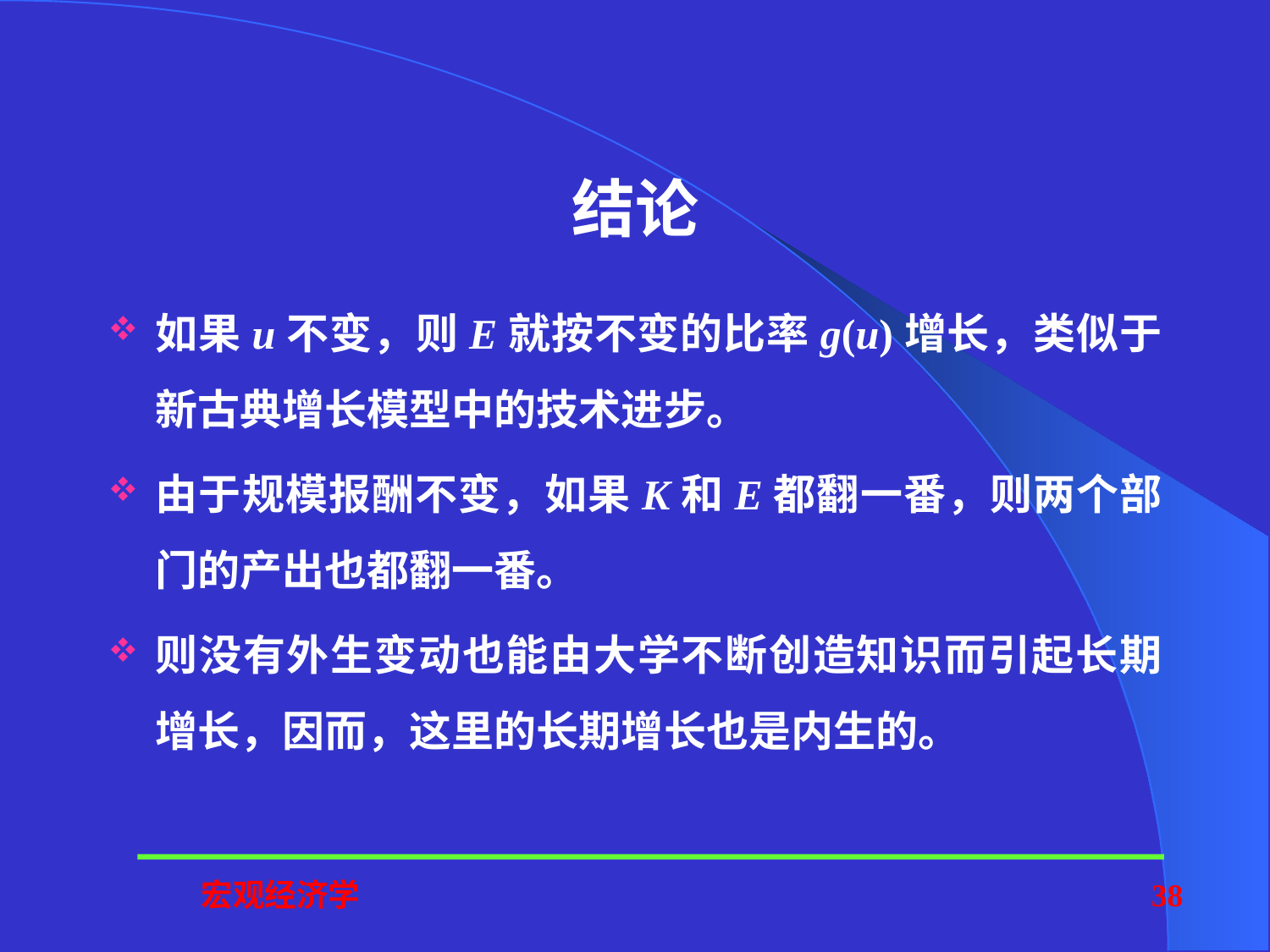

# 结论
如果u不变，则E就按不变的比率g(u)增长，类似于新古典增长模型中的技术进步。
由于规模报酬不变，如果K和E都翻一番，则两个部门的产出也都翻一番。
则没有外生变动也能由大学不断创造知识而引起长期增长，因而，这里的长期增长也是内生的。